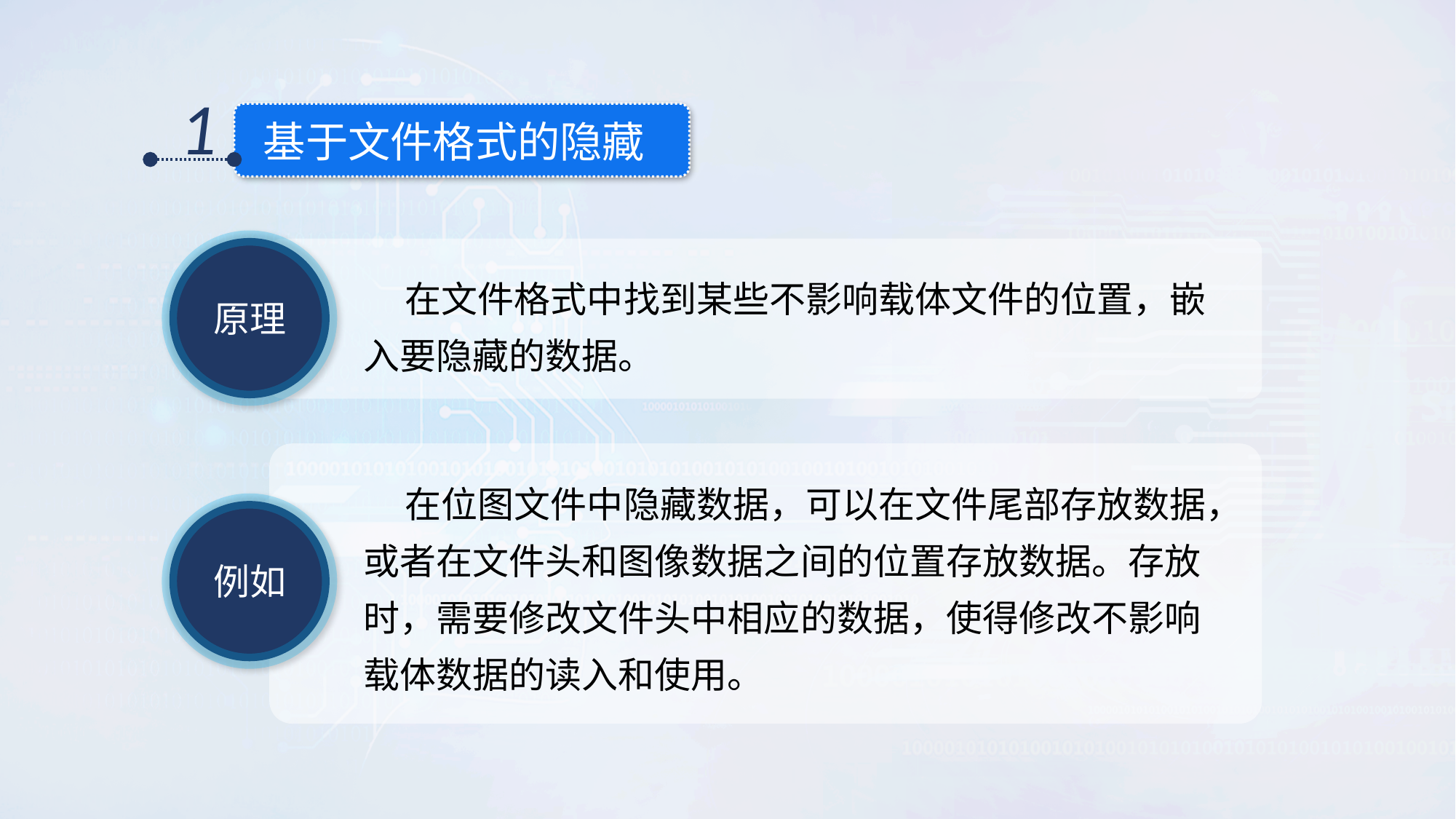

1

基于文件格式的隐藏

原理

    在文件格式中找到某些不影响载体文件的位置，嵌入要隐藏的数据。

    在位图文件中隐藏数据，可以在文件尾部存放数据，或者在文件头和图像数据之间的位置存放数据。存放时，需要修改文件头中相应的数据，使得修改不影响载体数据的读入和使用。

例如